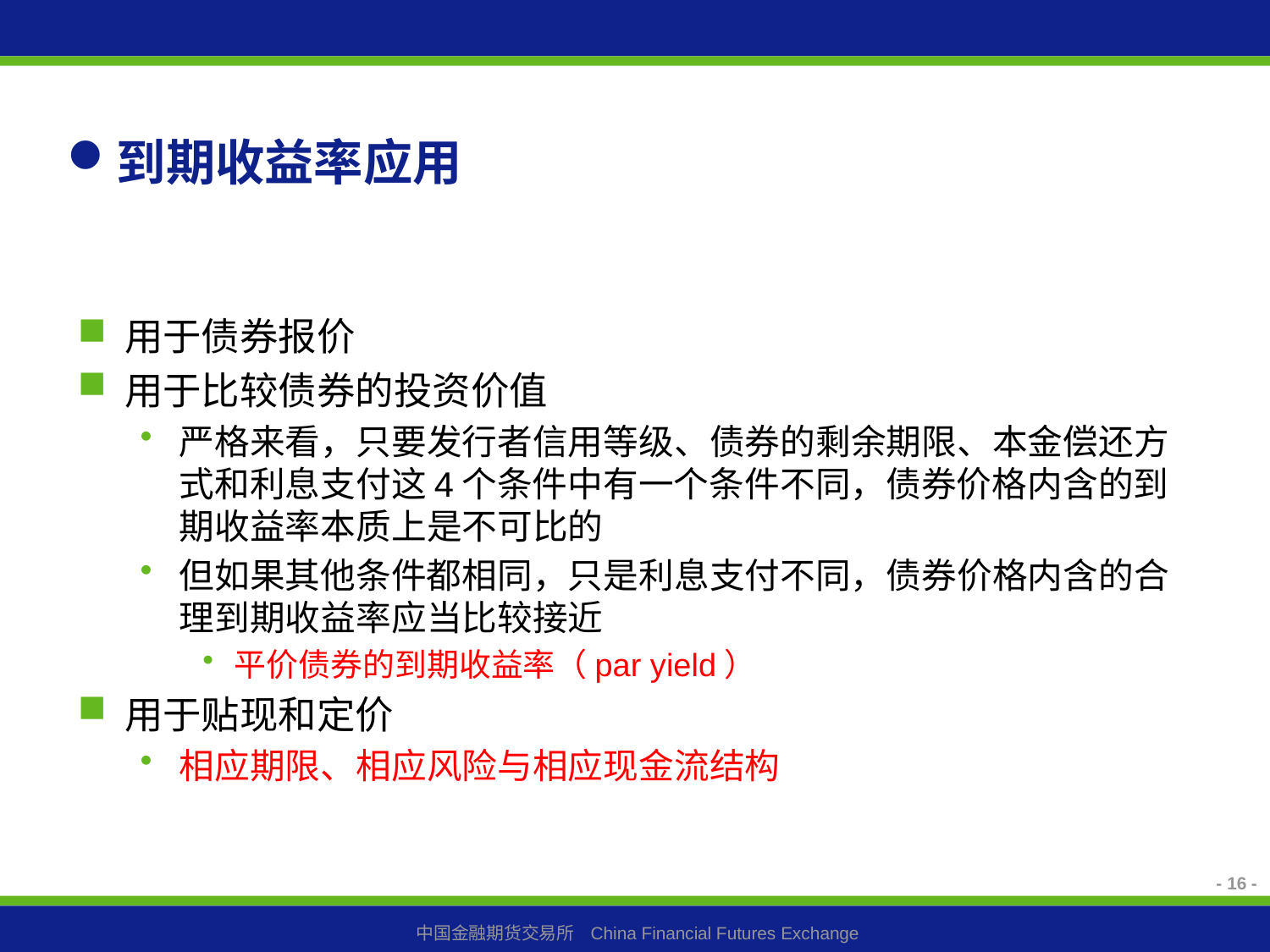

# 到期收益率应用
用于债券报价
用于比较债券的投资价值
严格来看，只要发行者信用等级、债券的剩余期限、本金偿还方式和利息支付这4个条件中有一个条件不同，债券价格内含的到期收益率本质上是不可比的
但如果其他条件都相同，只是利息支付不同，债券价格内含的合理到期收益率应当比较接近
平价债券的到期收益率（par yield）
用于贴现和定价
相应期限、相应风险与相应现金流结构
16